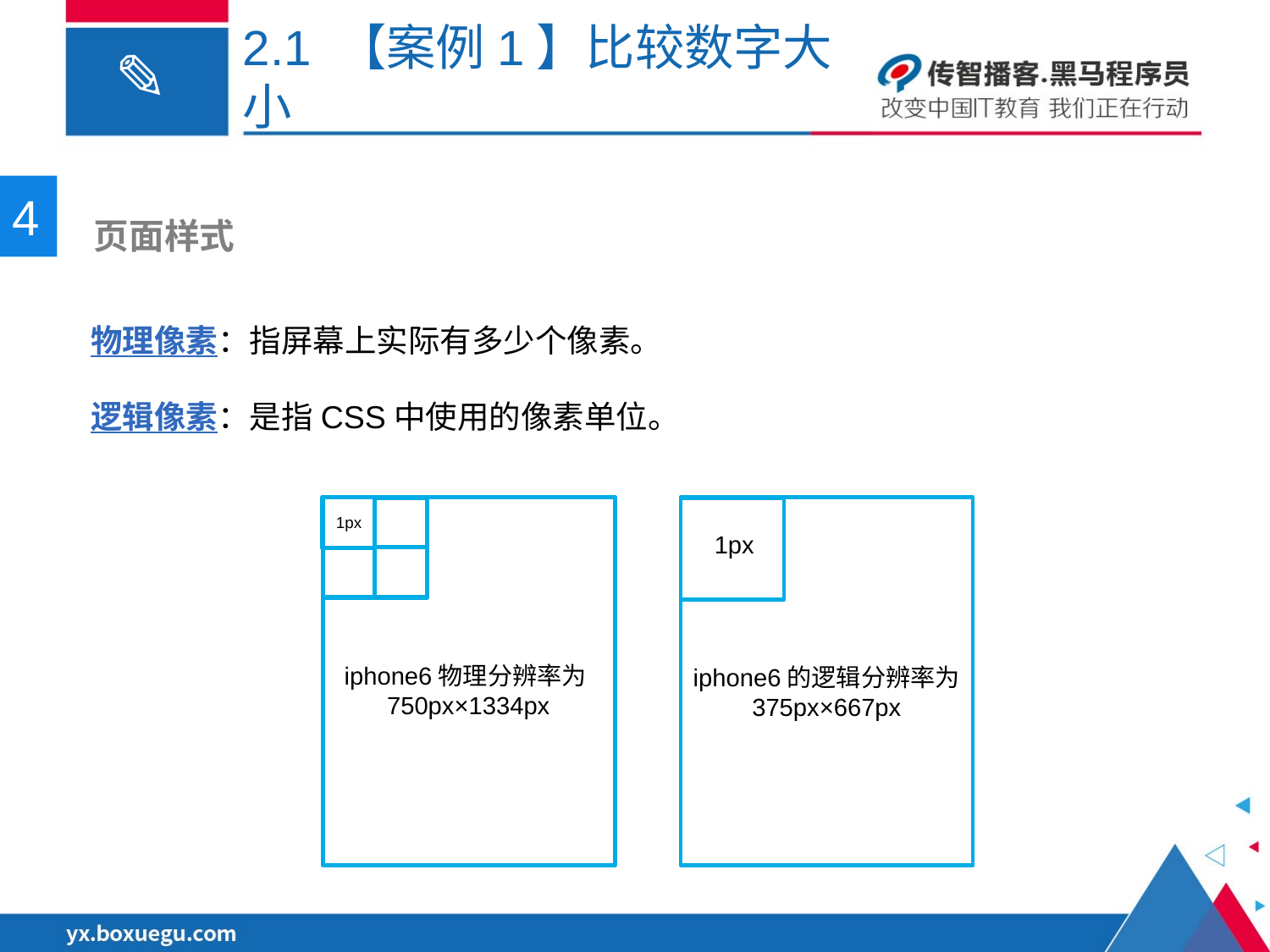

# 2.1 【案例1】比较数字大小

4
  页面样式
物理像素：指屏幕上实际有多少个像素。
逻辑像素：是指CSS中使用的像素单位。

1px
1px
iphone6物理分辨率为750px×1334px
iphone6的逻辑分辨率为375px×667px